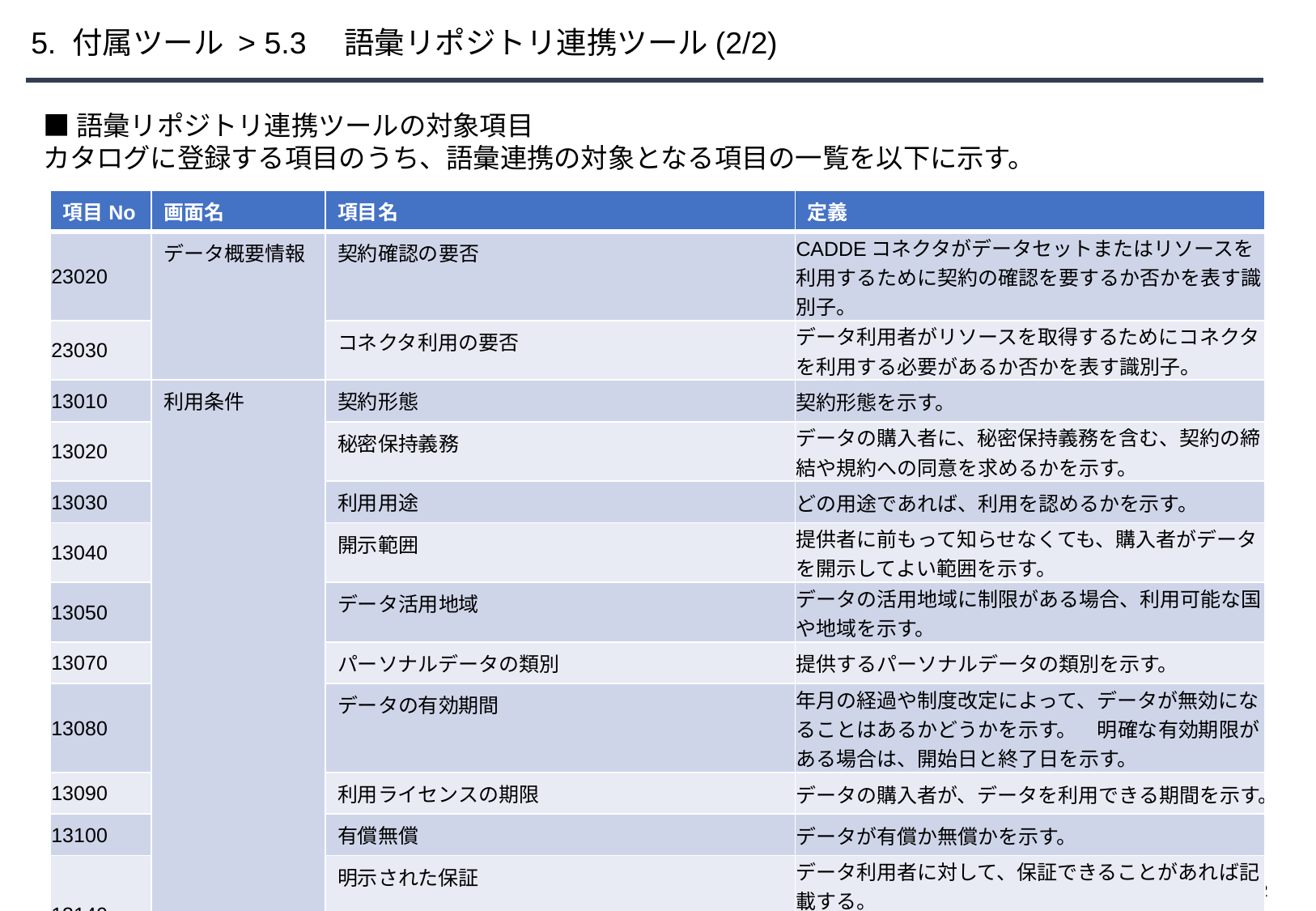

# 5. 付属ツール > 5.3　語彙リポジトリ連携ツール(2/2)
■語彙リポジトリ連携ツールの対象項目
カタログに登録する項目のうち、語彙連携の対象となる項目の一覧を以下に示す。
| 項目No | 画面名 | 項目名 | 定義 |
| --- | --- | --- | --- |
| 23020 | データ概要情報 | 契約確認の要否 | CADDEコネクタがデータセットまたはリソースを利用するために契約の確認を要するか否かを表す識別子。 |
| 23030 |  | コネクタ利用の要否 | データ利用者がリソースを取得するためにコネクタを利用する必要があるか否かを表す識別子。 |
| 13010 | 利用条件 | 契約形態 | 契約形態を示す。 |
| 13020 |  | 秘密保持義務 | データの購入者に、秘密保持義務を含む、契約の締結や規約への同意を求めるかを示す。 |
| 13030 |  | 利用用途 | どの用途であれば、利用を認めるかを示す。 |
| 13040 |  | 開示範囲 | 提供者に前もって知らせなくても、購入者がデータを開示してよい範囲を示す。 |
| 13050 |  | データ活用地域 | データの活用地域に制限がある場合、利用可能な国や地域を示す。 |
| 13070 |  | パーソナルデータの類別 | 提供するパーソナルデータの類別を示す。 |
| 13080 |  | データの有効期間 | 年月の経過や制度改定によって、データが無効になることはあるかどうかを示す。　明確な有効期限がある場合は、開始日と終了日を示す。 |
| 13090 |  | 利用ライセンスの期限 | データの購入者が、データを利用できる期間を示す。 |
| 13100 |  | 有償無償 | データが有償か無償かを示す。 |
| 13140 |  | 明示された保証 | データ利用者に対して、保証できることがあれば記載する。 本項目に設定する値は、「明示保証型」に列挙されている値より選択を行う。 |
| 13150 |  | 準拠法の対象項目 | 準拠法の対象国・地域を記載する。 本項目に設定する値は、「準拠法対象国型」に列挙されている値より選択を行う。 |